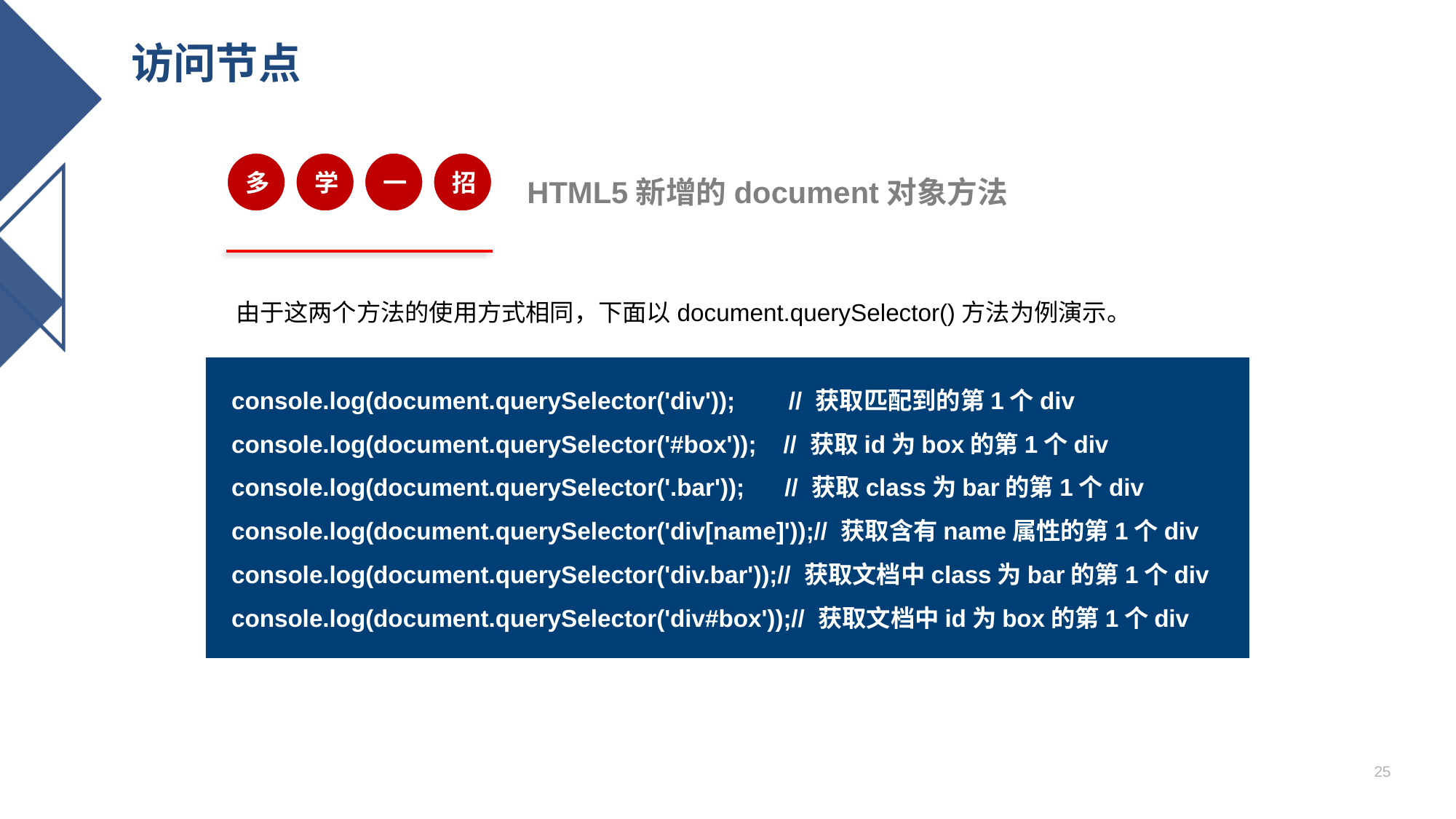

# 访问节点
多
学
一
招
HTML5新增的document对象方法
由于这两个方法的使用方式相同，下面以document.querySelector()方法为例演示。

console.log(document.querySelector('div'));        // 获取匹配到的第1个div
console.log(document.querySelector('#box'));    // 获取id为box的第1个div
console.log(document.querySelector('.bar'));      // 获取class为bar的第1个div
console.log(document.querySelector('div[name]'));// 获取含有name属性的第1个div
console.log(document.querySelector('div.bar'));// 获取文档中class为bar的第1个div
console.log(document.querySelector('div#box'));// 获取文档中id为box的第1个div
25